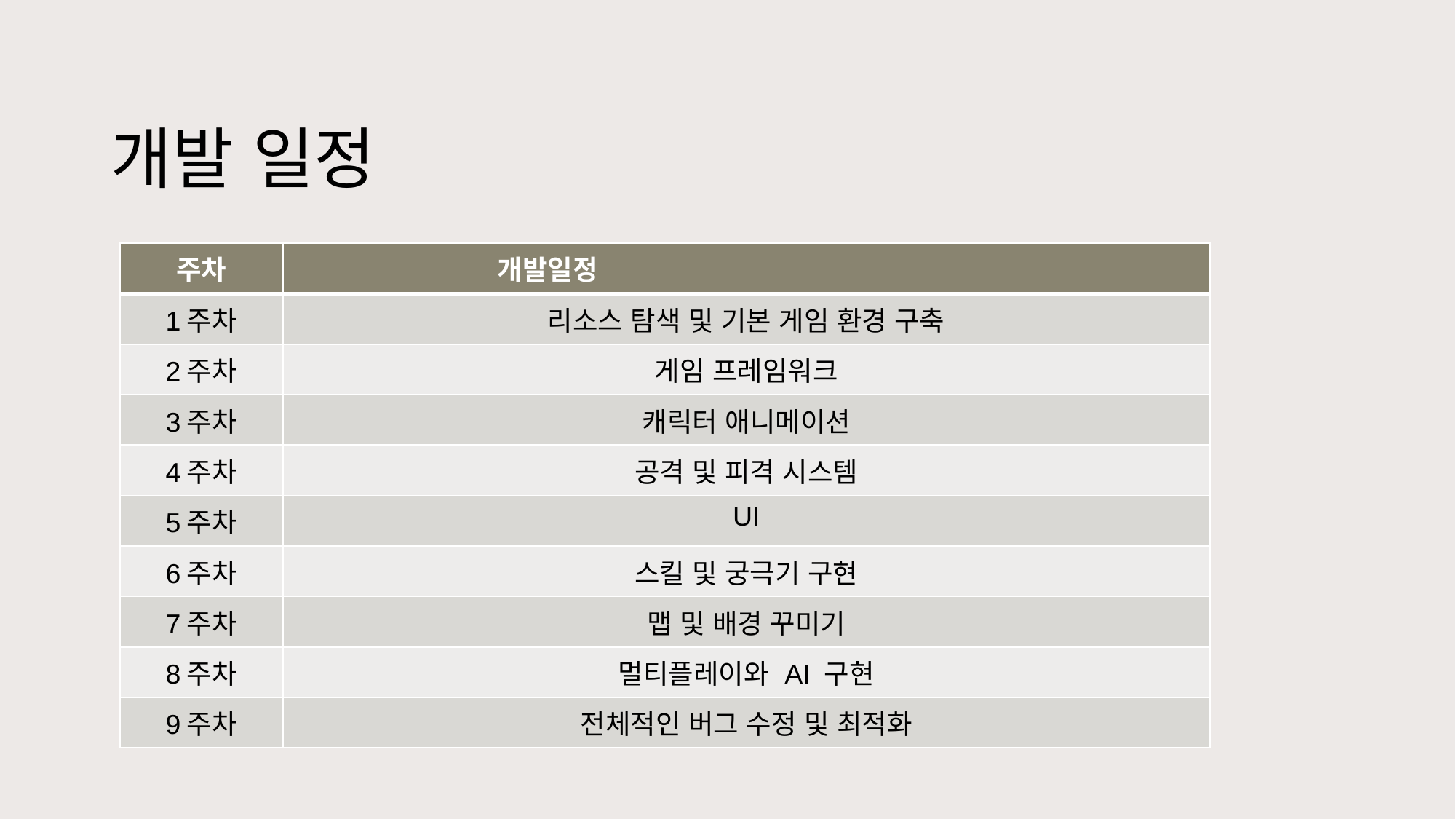

# 개발 일정
| 주차 | 개발일정 |
| --- | --- |
| 1주차 | 리소스 탐색 및 기본 게임 환경 구축 |
| 2주차 | 게임 프레임워크 |
| 3주차 | 캐릭터 애니메이션 |
| 4주차 | 공격 및 피격 시스템 |
| 5주차 | UI |
| 6주차 | 스킬 및 궁극기 구현 |
| 7주차 | 맵 및 배경 꾸미기 |
| 8주차 | 멀티플레이와 AI 구현 |
| 9주차 | 전체적인 버그 수정 및 최적화 |